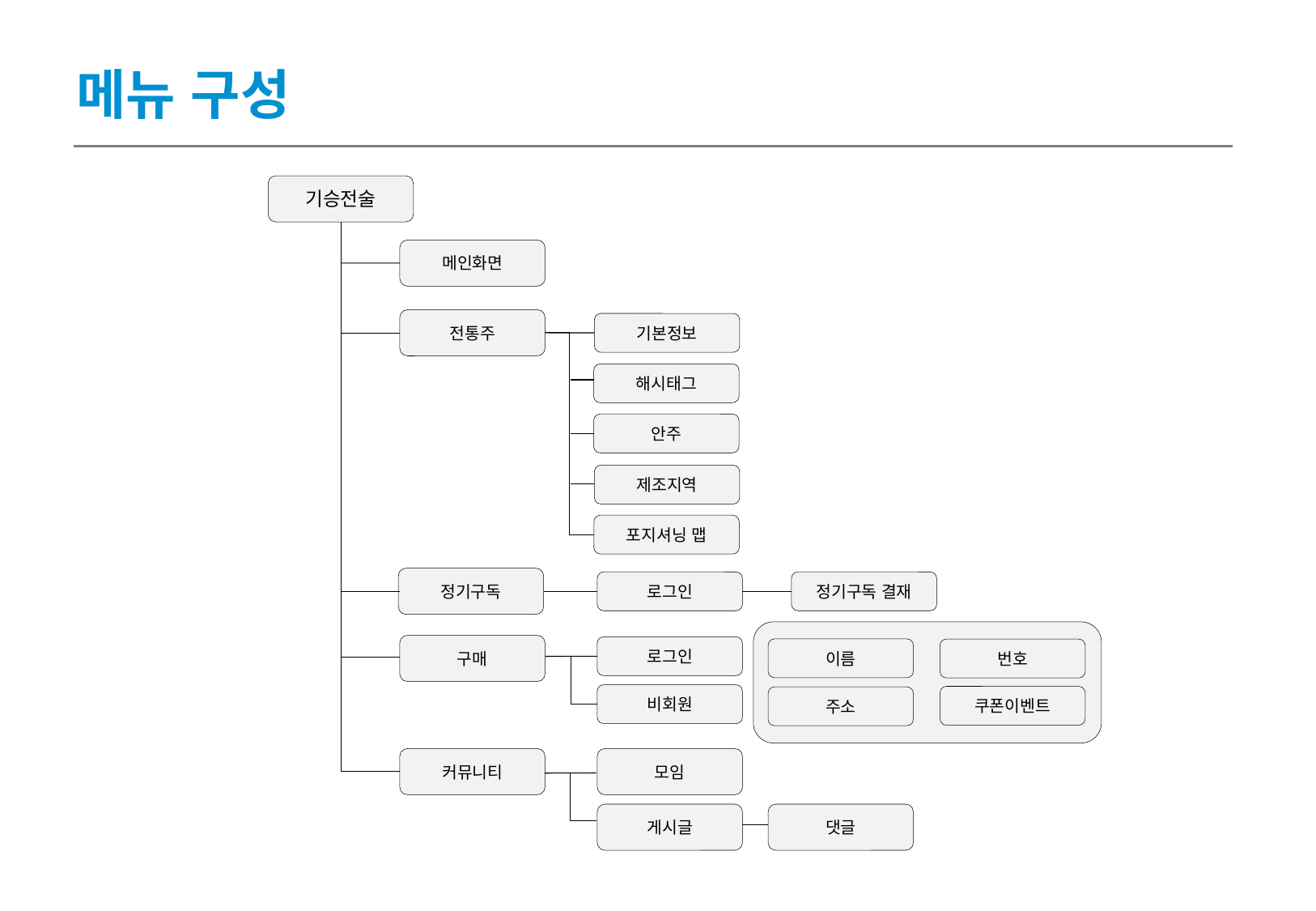

메뉴 구성
기승전술
메인화면
전통주
기본정보
해시태그
안주
제조지역
포지셔닝 맵
정기구독
로그인
정기구독 결재

구매
로그인
이름
번호
비회원
쿠폰이벤트
주소
커뮤니티
모임
게시글
댓글